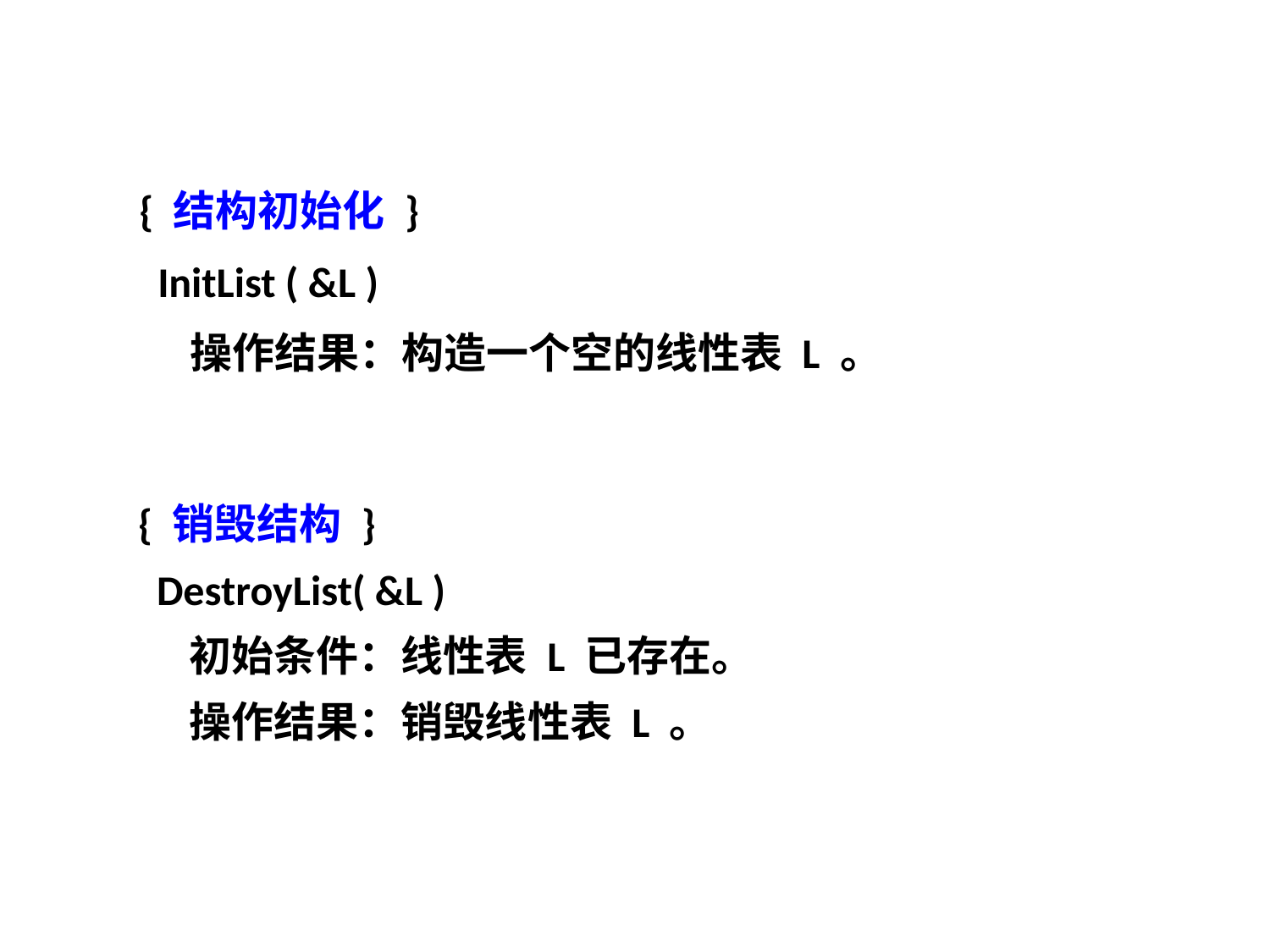

{ 结构初始化 }
　　InitList ( &L )
　　　操作结果：构造一个空的线性表 L 。
        { 销毁结构 }
　　DestroyList( &L )
　　　初始条件：线性表 L 已存在。
　　　操作结果：销毁线性表 L 。